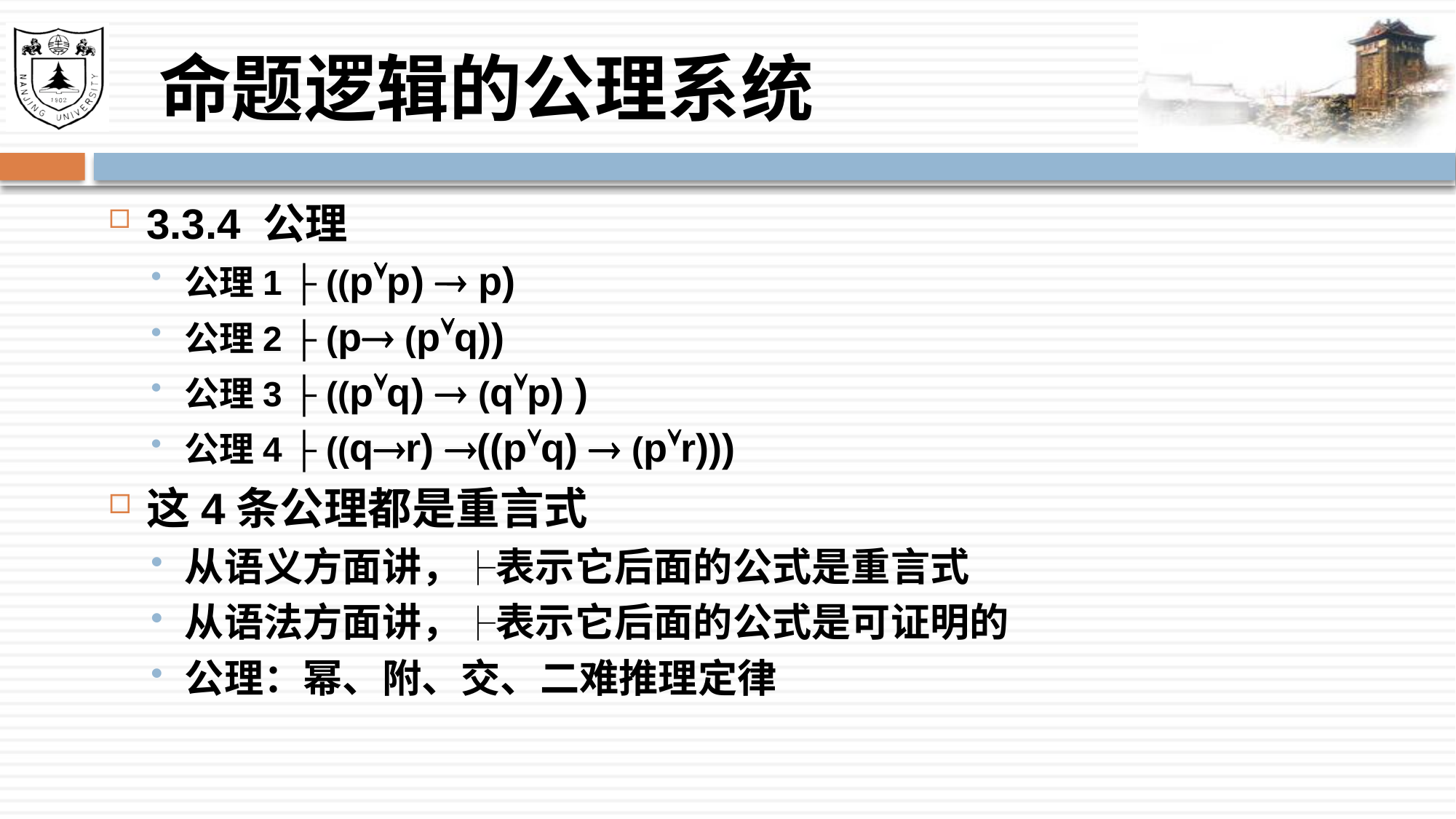

# 命题逻辑的公理系统
3.3.4 公理
公理1 ├ ((p∨p) → p)
公理2 ├ (p→ (p∨q))
公理3 ├ ((p∨q) → (q∨p) )
公理4 ├ ((q→r) →((p∨q) → (p∨r)))
这4条公理都是重言式
从语义方面讲，├表示它后面的公式是重言式
从语法方面讲，├表示它后面的公式是可证明的
公理：幂、附、交、二难推理定律